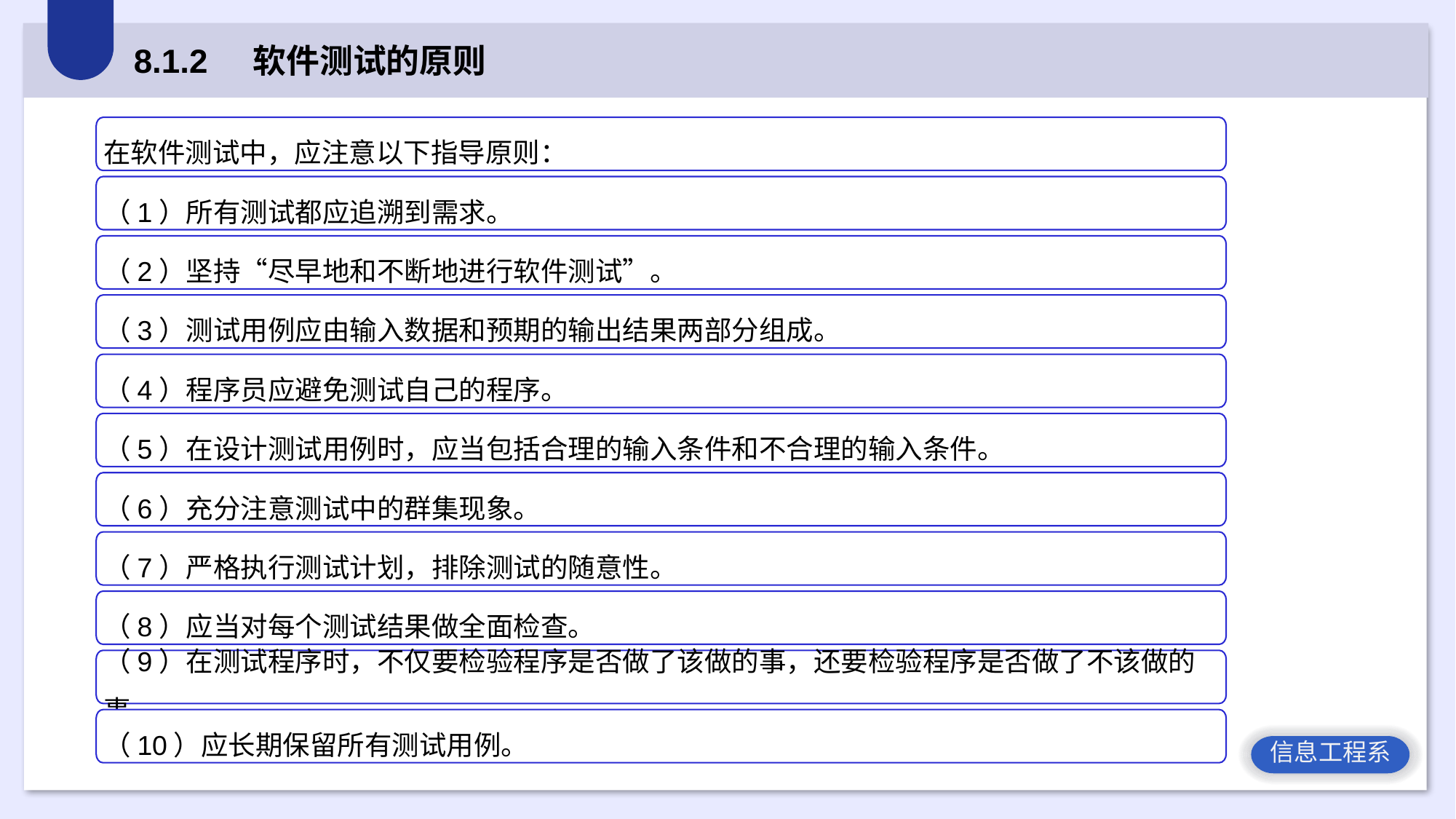

8.1.2    软件测试的原则
在软件测试中，应注意以下指导原则：
（1）所有测试都应追溯到需求。
（2）坚持“尽早地和不断地进行软件测试”。
（3）测试用例应由输入数据和预期的输出结果两部分组成。
（4）程序员应避免测试自己的程序。
（5）在设计测试用例时，应当包括合理的输入条件和不合理的输入条件。
（6）充分注意测试中的群集现象。
（7）严格执行测试计划，排除测试的随意性。
（8）应当对每个测试结果做全面检查。
（9）在测试程序时，不仅要检验程序是否做了该做的事，还要检验程序是否做了不该做的事。
（10）应长期保留所有测试用例。